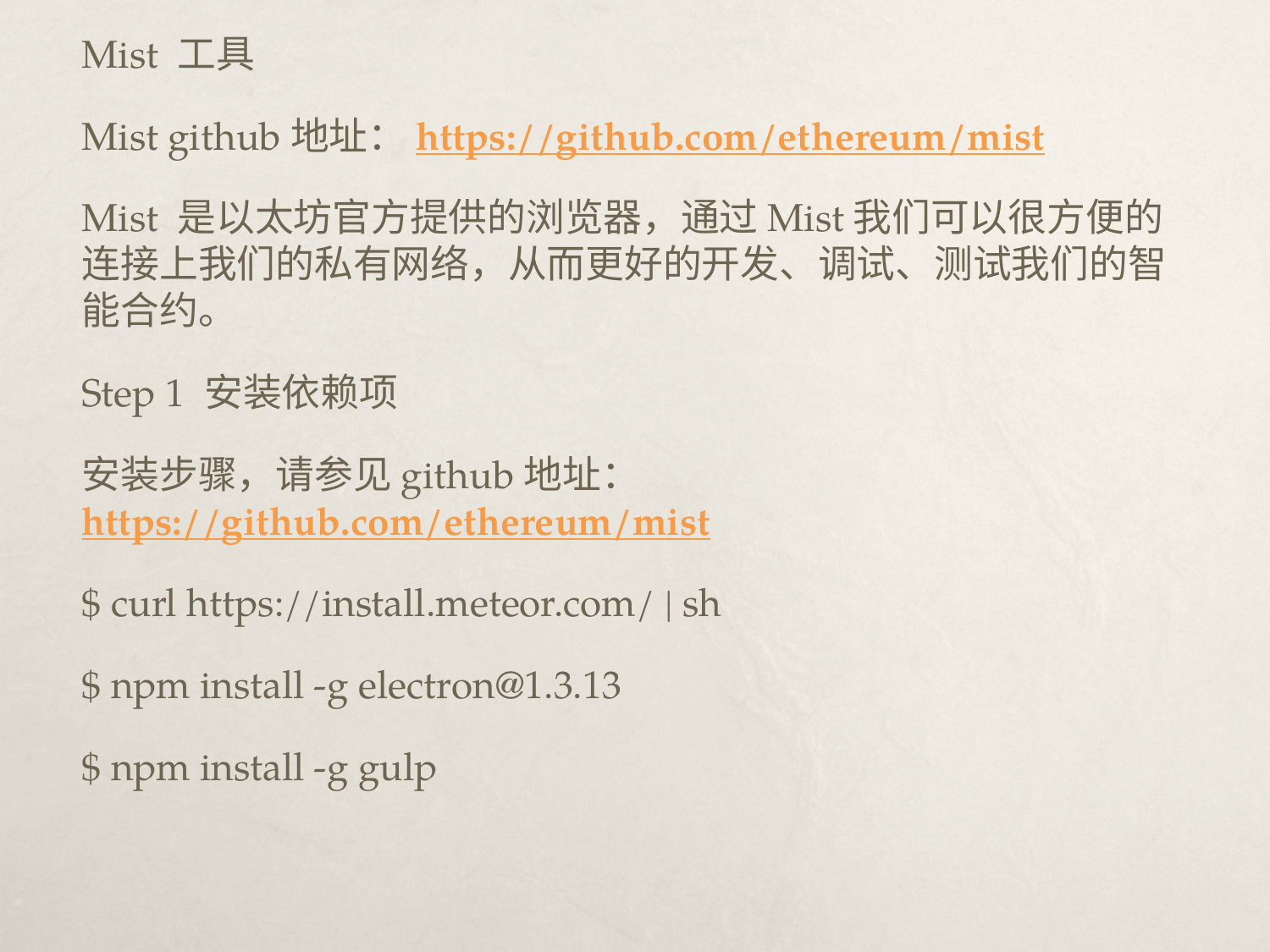

Mist 工具
Mist github地址：https://github.com/ethereum/mist
Mist 是以太坊官方提供的浏览器，通过Mist我们可以很方便的连接上我们的私有网络，从而更好的开发、调试、测试我们的智能合约。
Step 1 安装依赖项
安装步骤，请参见github地址：https://github.com/ethereum/mist
$ curl https://install.meteor.com/ | sh
$ npm install -g electron@1.3.13
$ npm install -g gulp